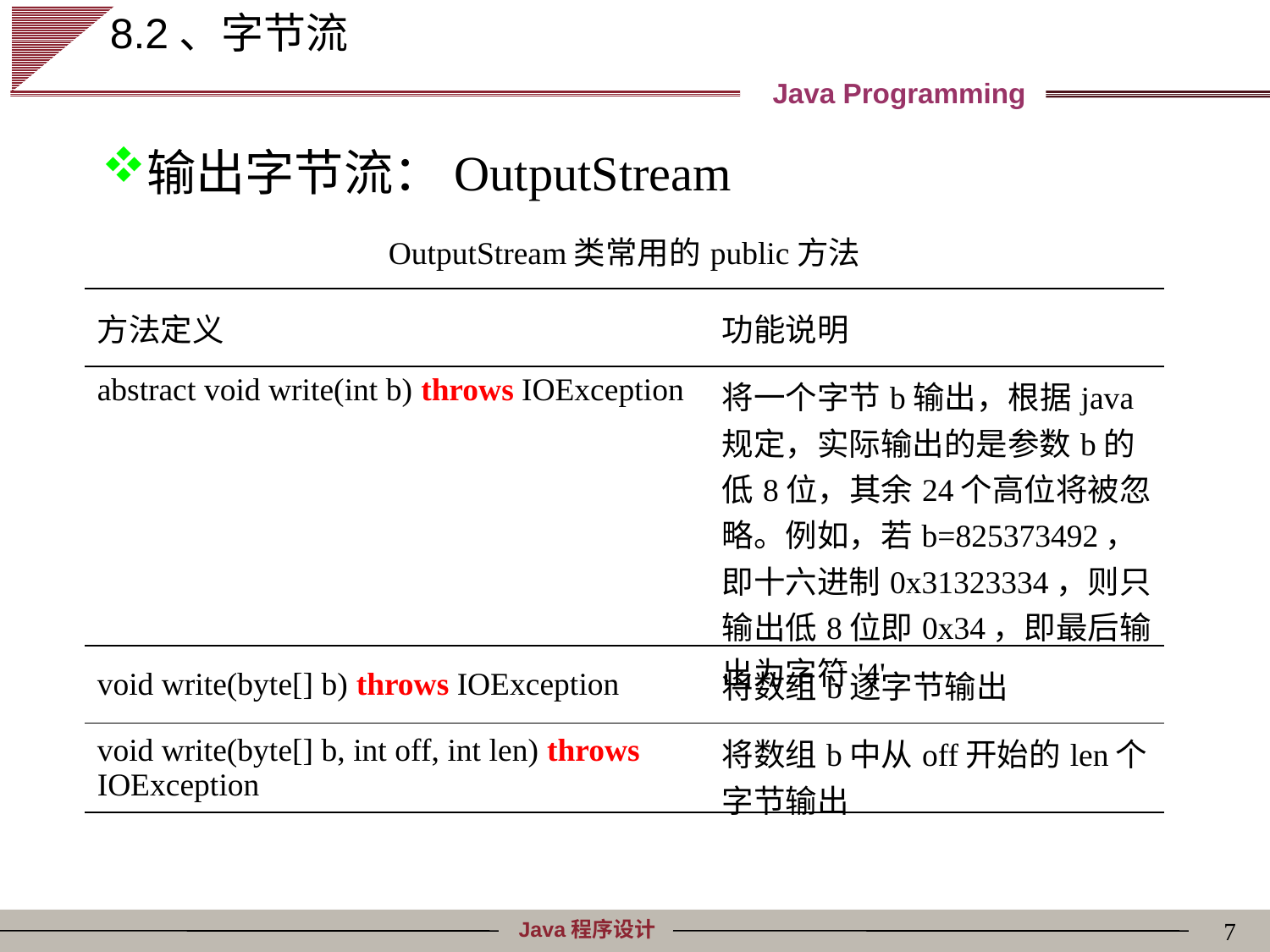

# 8.2、字节流
输出字节流：OutputStream
| OutputStream类常用的public方法 |  |
| --- | --- |
| 方法定义 | 功能说明 |
| abstract void write(int b) throws IOException | 将一个字节b输出，根据java规定，实际输出的是参数b的低8位，其余24个高位将被忽略。例如，若b=825373492，即十六进制0x31323334，则只输出低8位即0x34，即最后输出为字符'4' |
| void write(byte[] b) throws IOException | 将数组b逐字节输出 |
| void write(byte[] b, int off, int len) throws IOException | 将数组b中从off开始的len个字节输出 |